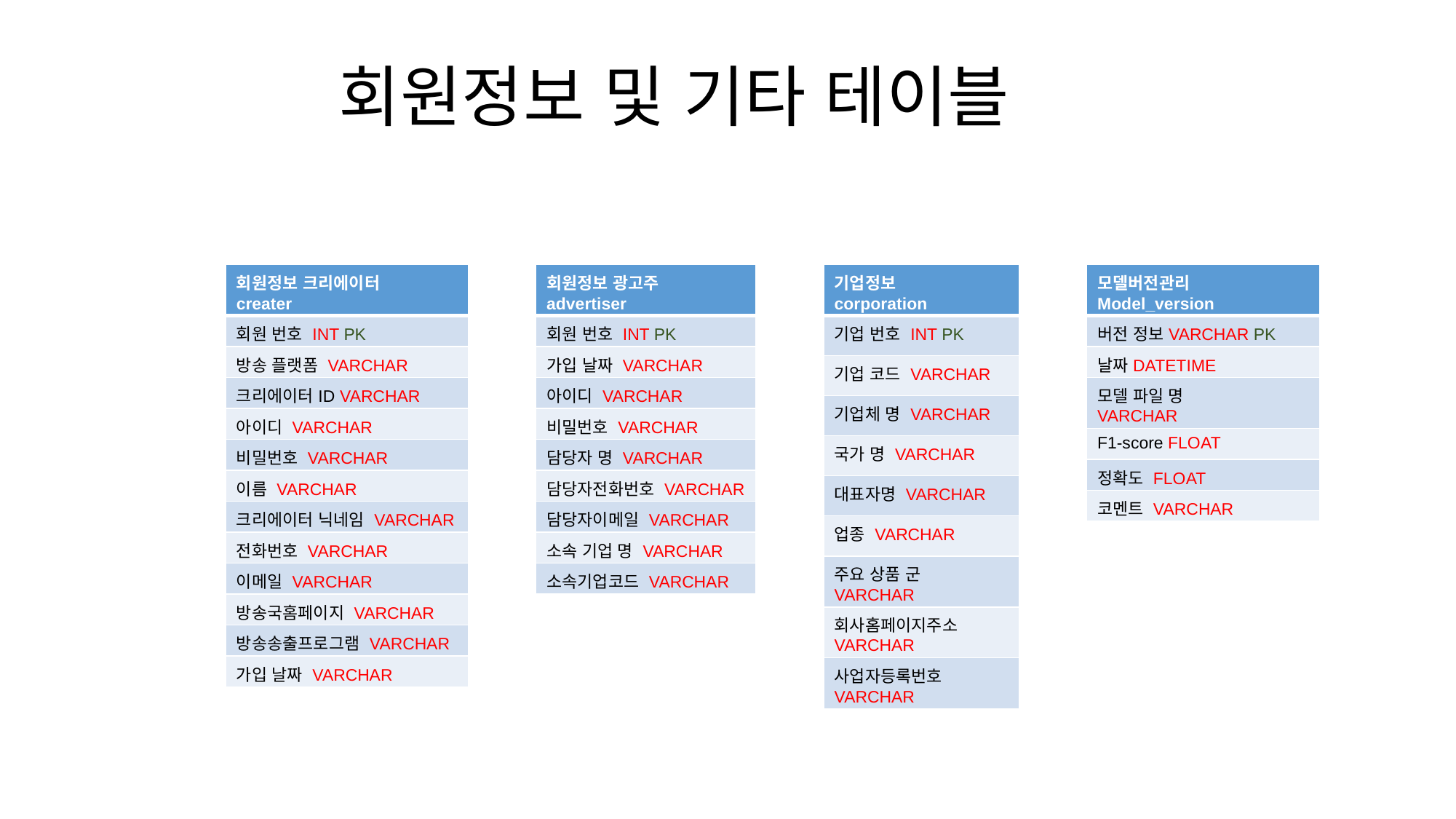

회원정보 및 기타 테이블
| 회원정보 크리에이터 creater |
| --- |
| 회원 번호 INT PK |
| 방송 플랫폼 VARCHAR |
| 크리에이터ID VARCHAR |
| 아이디 VARCHAR |
| 비밀번호 VARCHAR |
| 이름 VARCHAR |
| 크리에이터 닉네임 VARCHAR |
| 전화번호 VARCHAR |
| 이메일 VARCHAR |
| 방송국홈페이지 VARCHAR |
| 방송송출프로그램 VARCHAR |
| 가입 날짜 VARCHAR |
| 회원정보 광고주 advertiser |
| --- |
| 회원 번호 INT PK |
| 가입 날짜 VARCHAR |
| 아이디 VARCHAR |
| 비밀번호 VARCHAR |
| 담당자 명 VARCHAR |
| 담당자전화번호 VARCHAR |
| 담당자이메일 VARCHAR |
| 소속 기업 명 VARCHAR |
| 소속기업코드 VARCHAR |
| 기업정보 corporation |
| --- |
| 기업 번호 INT PK |
| 기업 코드 VARCHAR |
| 기업체 명 VARCHAR |
| 국가 명 VARCHAR |
| 대표자명 VARCHAR |
| 업종 VARCHAR |
| 주요 상품 군 VARCHAR |
| 회사홈페이지주소 VARCHAR |
| 사업자등록번호 VARCHAR |
| 모델버전관리 Model\_version |
| --- |
| 버전 정보VARCHAR PK |
| 날짜DATETIME |
| 모델 파일 명 VARCHAR |
| F1-score FLOAT |
| 정확도 FLOAT |
| 코멘트 VARCHAR |